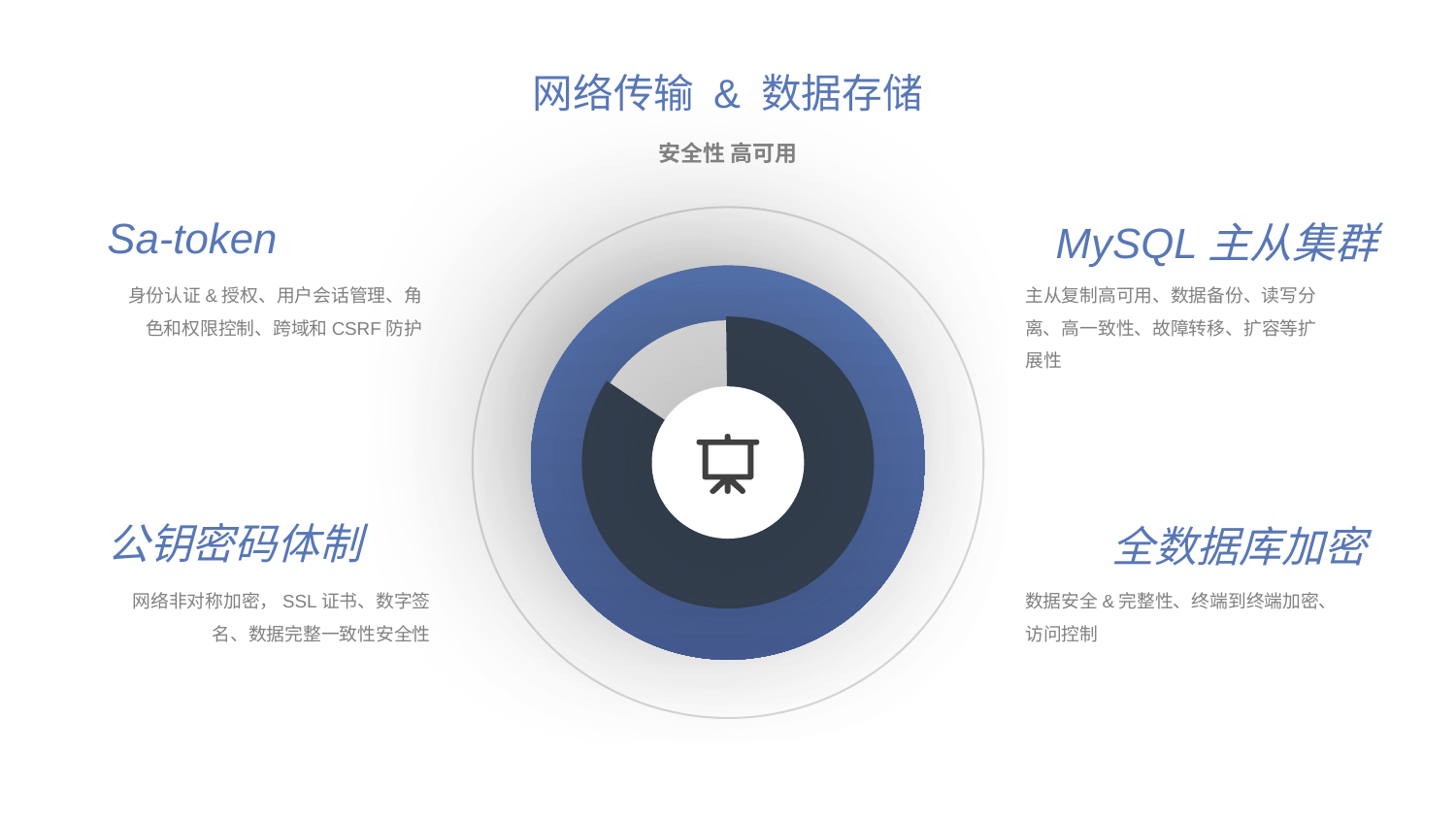

网络传输 & 数据存储
安全性 高可用

Sa-token
身份认证&授权、用户会话管理、角色和权限控制、跨域和CSRF防护
MySQL主从集群
主从复制高可用、数据备份、读写分离、高一致性、故障转移、扩容等扩展性

公钥密码体制
网络非对称加密，SSL证书、数字签名、数据完整一致性安全性
全数据库加密
数据安全&完整性、终端到终端加密、访问控制